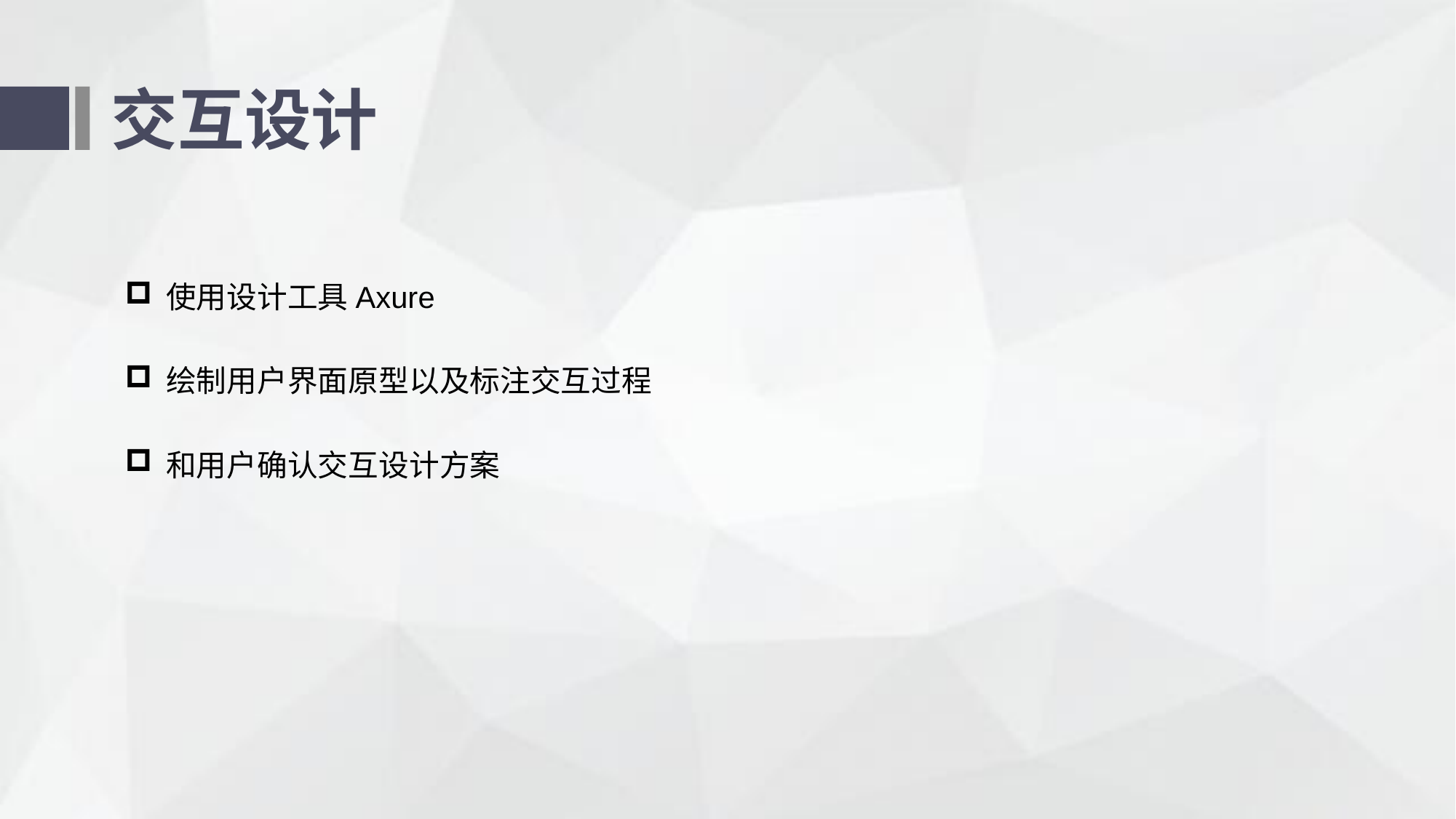

# 交互设计
使用设计工具Axure
绘制用户界面原型以及标注交互过程
和用户确认交互设计方案